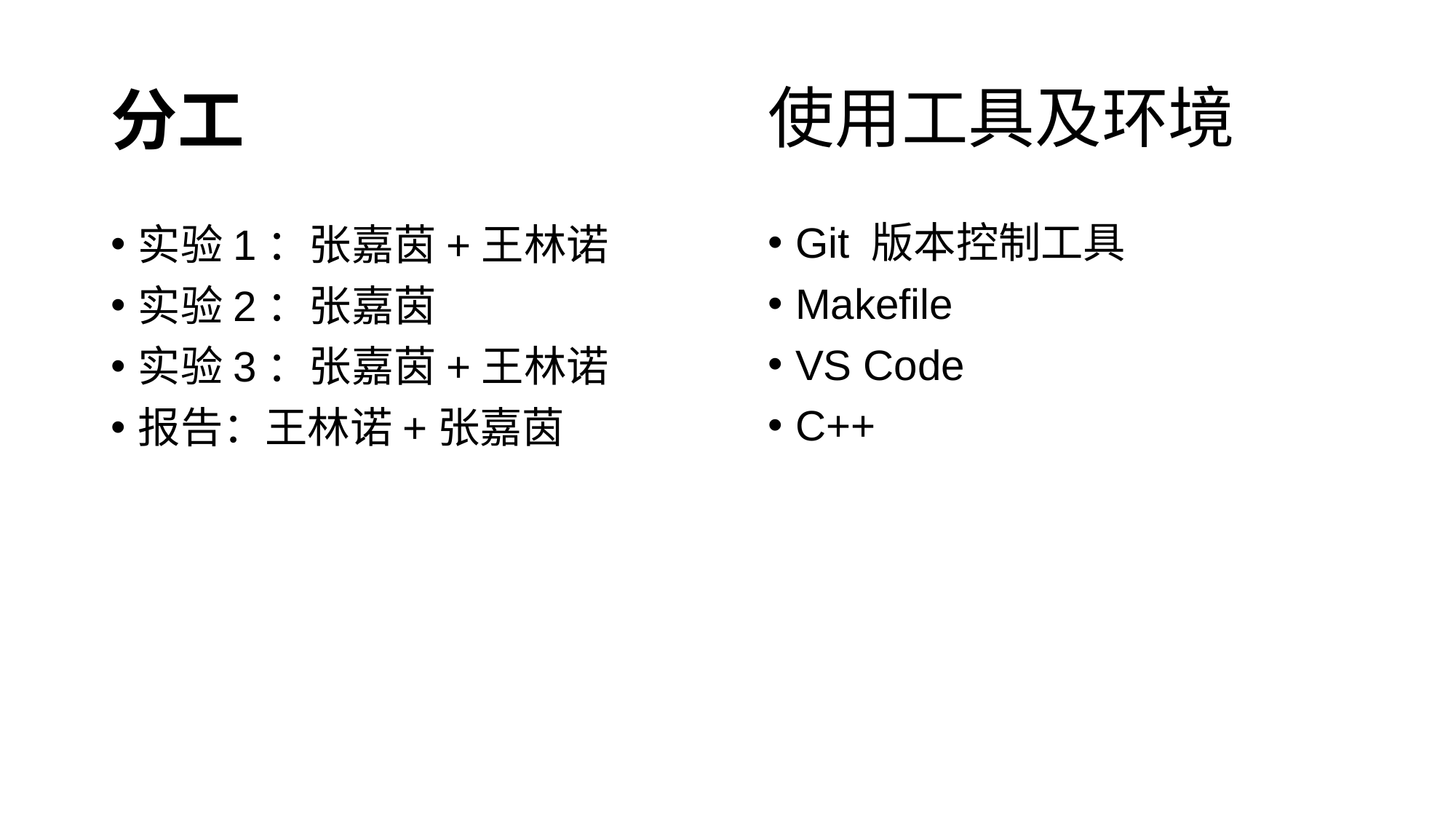

使用工具及环境
# 分工
Git 版本控制工具
Makefile
VS Code
C++
实验1：张嘉茵+王林诺
实验2：张嘉茵
实验3：张嘉茵+王林诺
报告：王林诺+张嘉茵